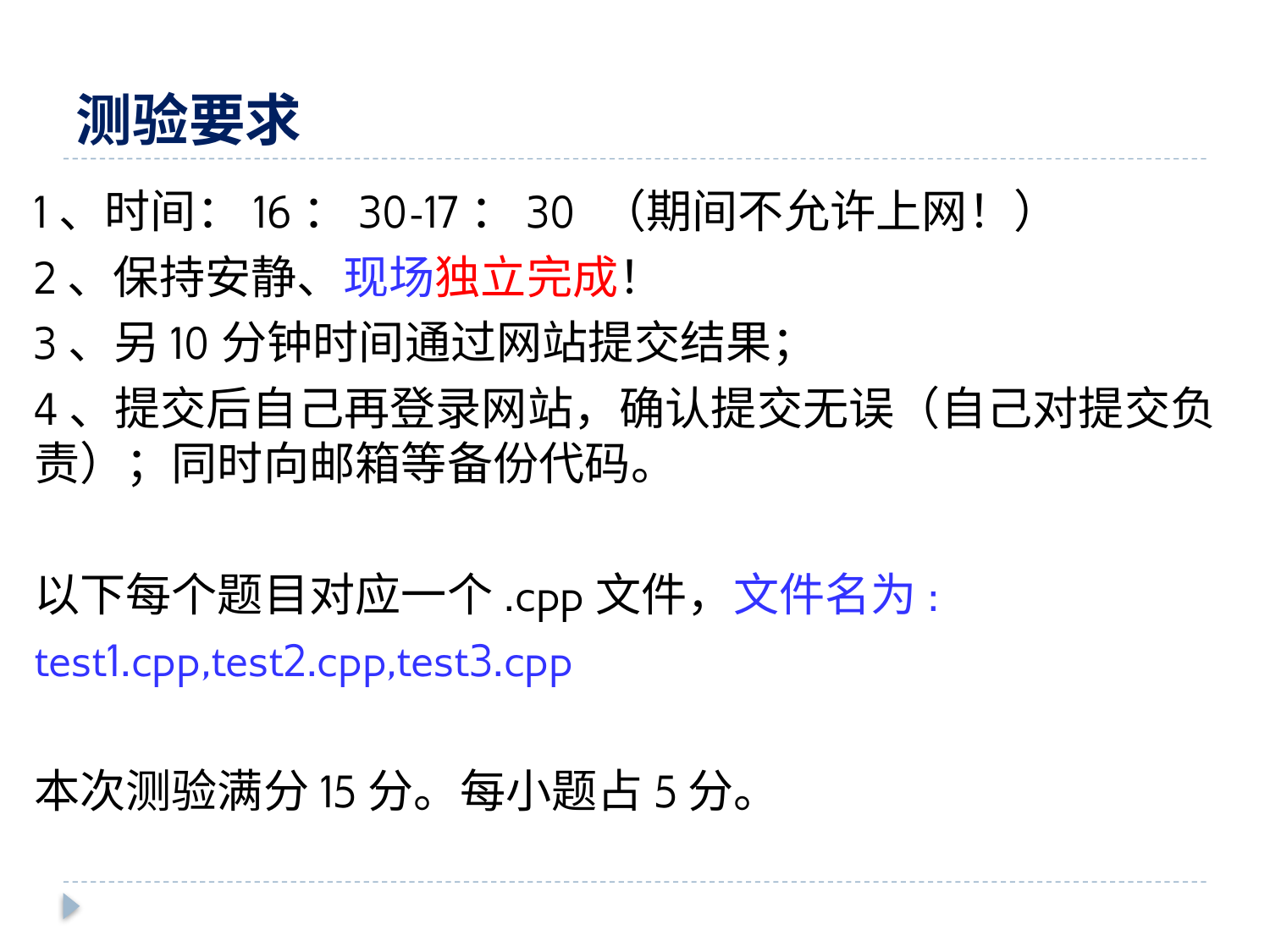

# 测验要求
1、时间：16：30-17：30 （期间不允许上网！）
2、保持安静、现场独立完成！
3、另10分钟时间通过网站提交结果；
4、提交后自己再登录网站，确认提交无误（自己对提交负责）；同时向邮箱等备份代码。

以下每个题目对应一个.cpp文件，文件名为:
test1.cpp,test2.cpp,test3.cpp

本次测验满分15分。每小题占5分。